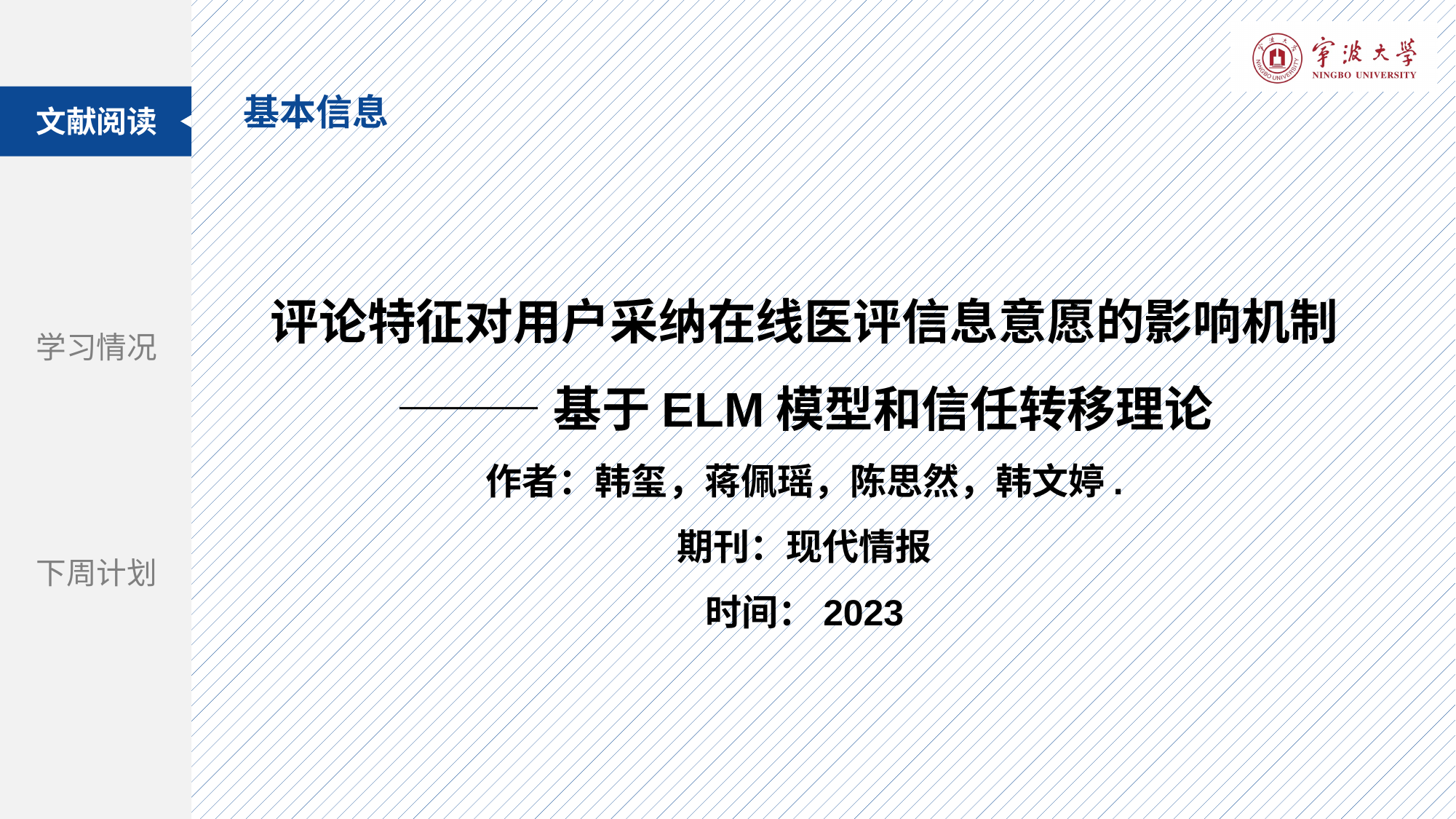

基本信息

文献阅读
评论特征对用户采纳在线医评信息意愿的影响机制
———基于ELM模型和信任转移理论
作者：韩玺，蒋佩瑶，陈思然，韩文婷.
期刊：现代情报
时间：2023
学习情况
下周计划